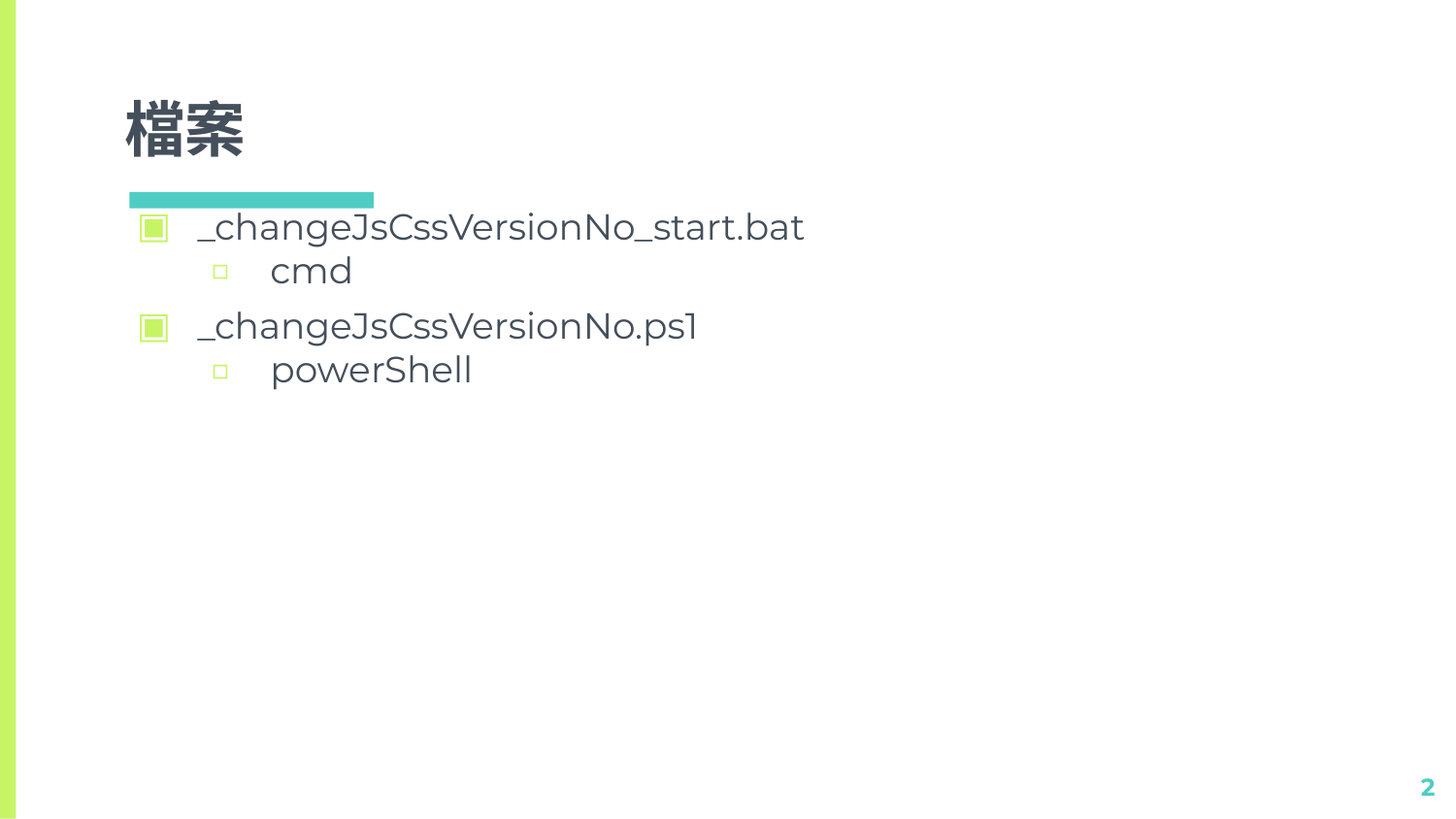

# 檔案
_changeJsCssVersionNo_start.bat
cmd
_changeJsCssVersionNo.ps1
powerShell

2